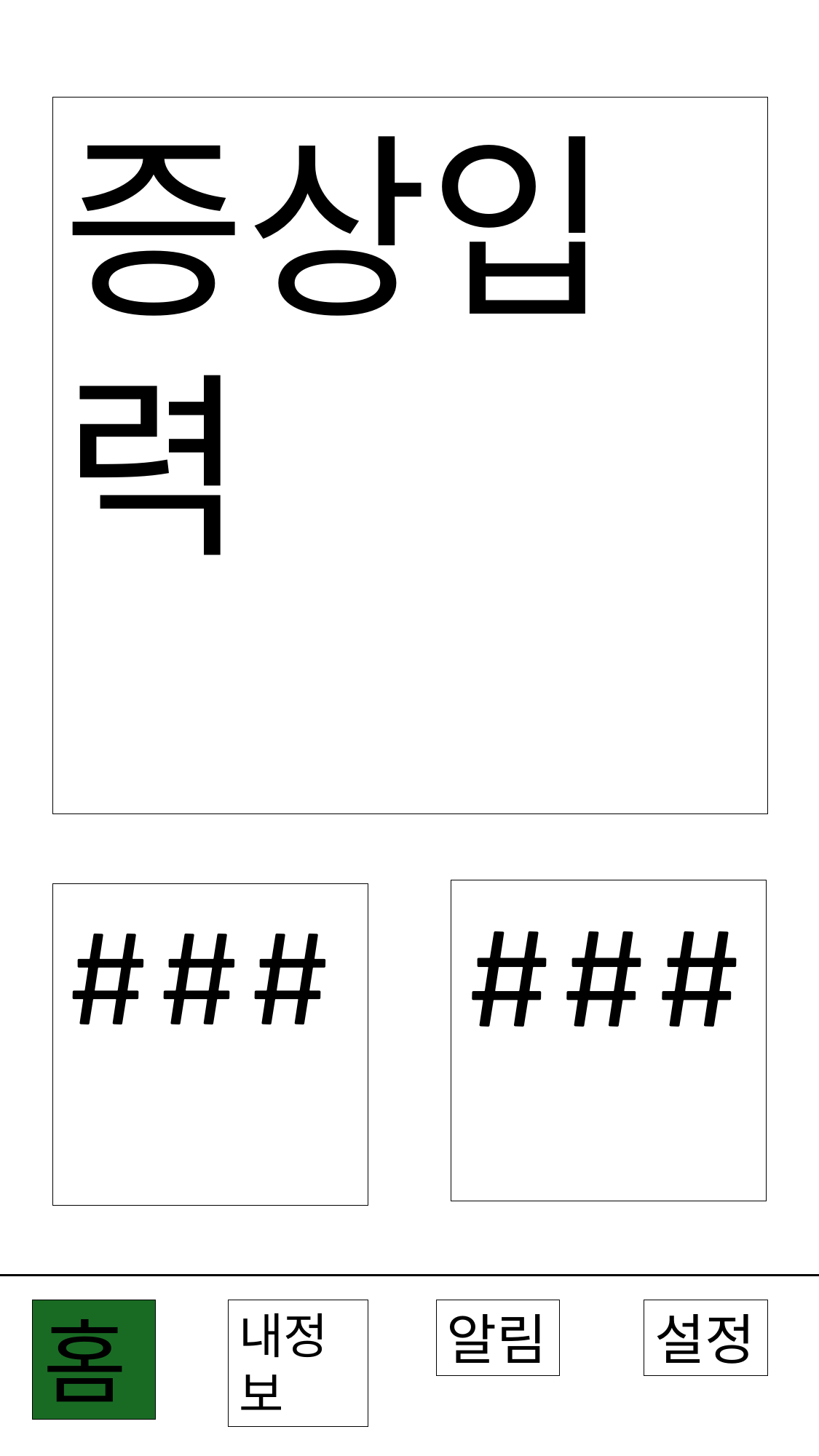

증상입력
###
###
내정보
알림
홈
설정